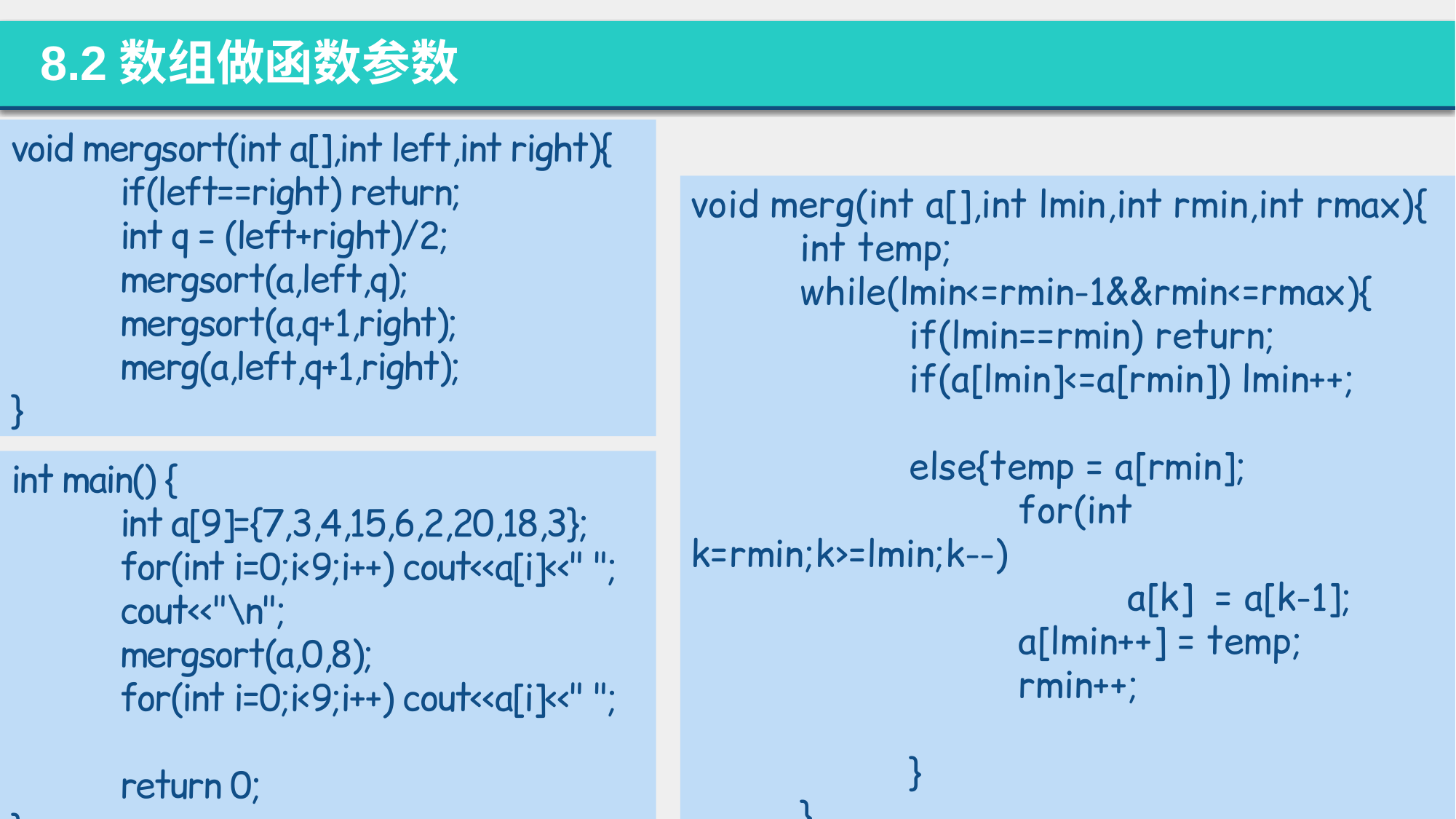

8.2数组做函数参数
void mergsort(int a[],int left,int right){
	if(left==right) return;
	int q = (left+right)/2;
	mergsort(a,left,q);
	mergsort(a,q+1,right);
	merg(a,left,q+1,right);
}
void merg(int a[],int lmin,int rmin,int rmax){
	int temp;
	while(lmin<=rmin-1&&rmin<=rmax){
		if(lmin==rmin) return;
		if(a[lmin]<=a[rmin]) lmin++;
		else{temp = a[rmin];
			for(int k=rmin;k>=lmin;k--)
				a[k]  = a[k-1];
			a[lmin++] = temp;
			rmin++;
		}
	}
}
int main() {
	int a[9]={7,3,4,15,6,2,20,18,3};
	for(int i=0;i<9;i++) cout<<a[i]<<" ";
	cout<<"\n";
	mergsort(a,0,8);
	for(int i=0;i<9;i++) cout<<a[i]<<" ";
	return 0;
}